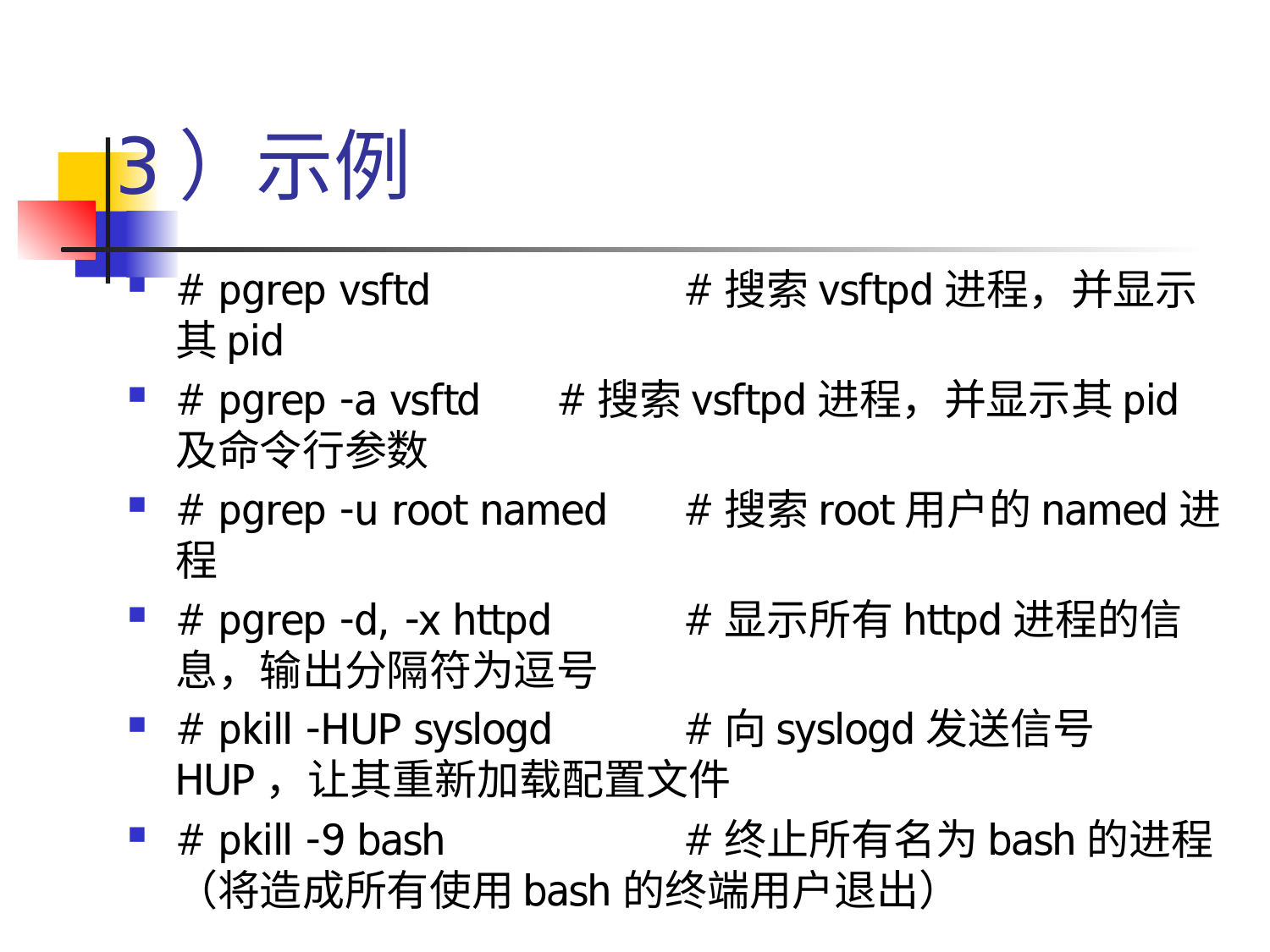

# 3）示例
# pgrep vsftd 		#搜索vsftpd进程，并显示其pid
# pgrep -a vsftd 	#搜索vsftpd进程，并显示其pid及命令行参数
# pgrep -u root named 	#搜索root用户的named进程
# pgrep -d, -x httpd 	#显示所有httpd进程的信息，输出分隔符为逗号
# pkill -HUP syslogd 	#向syslogd发送信号HUP，让其重新加载配置文件
# pkill -9 bash 		#终止所有名为bash的进程（将造成所有使用bash的终端用户退出）